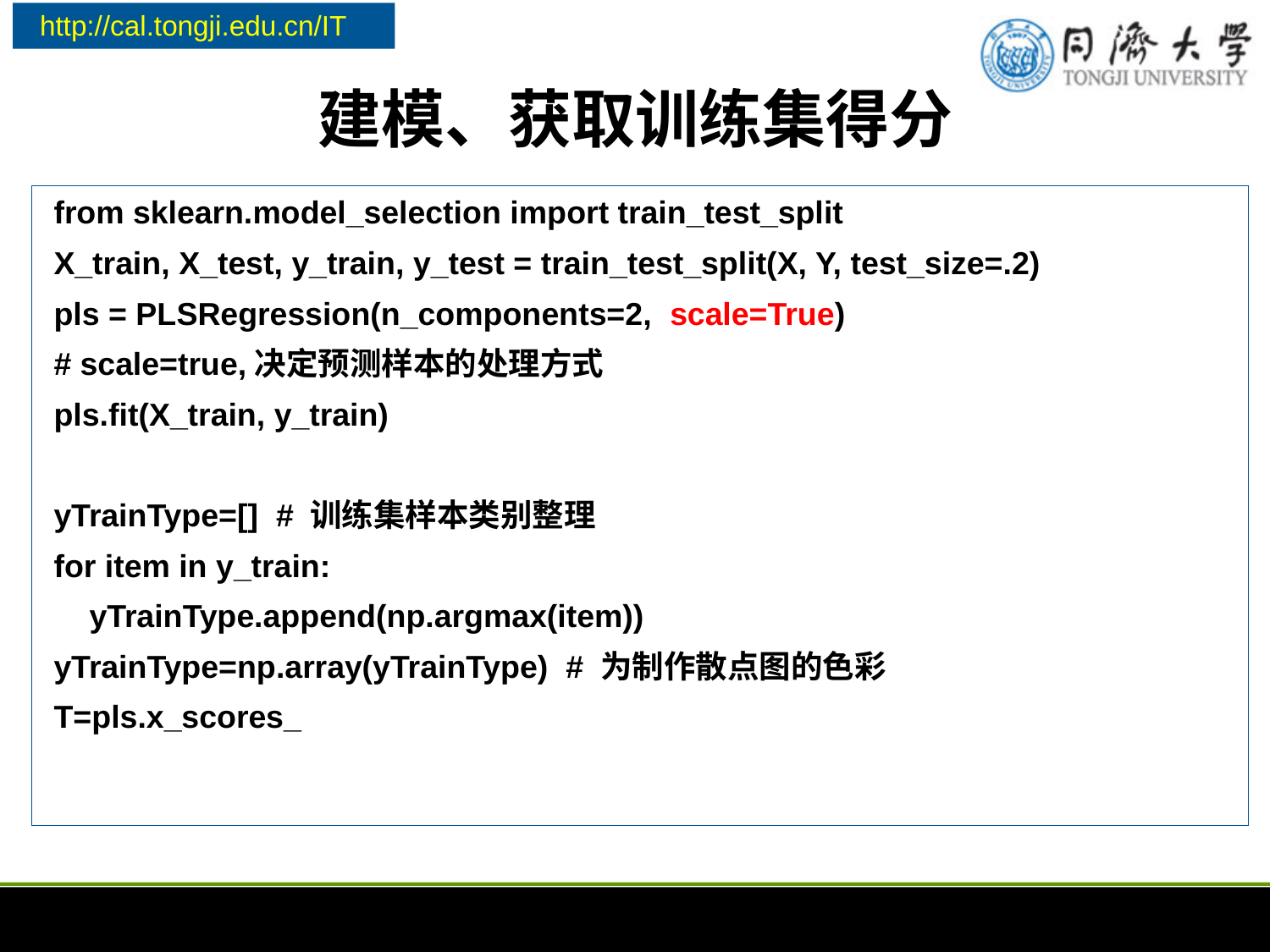

# 建模、获取训练集得分
from sklearn.model_selection import train_test_split
X_train, X_test, y_train, y_test = train_test_split(X, Y, test_size=.2)
pls = PLSRegression(n_components=2,  scale=True)
# scale=true,决定预测样本的处理方式
pls.fit(X_train, y_train)

yTrainType=[]  # 训练集样本类别整理
for item in y_train:
    yTrainType.append(np.argmax(item))
yTrainType=np.array(yTrainType)  # 为制作散点图的色彩
T=pls.x_scores_